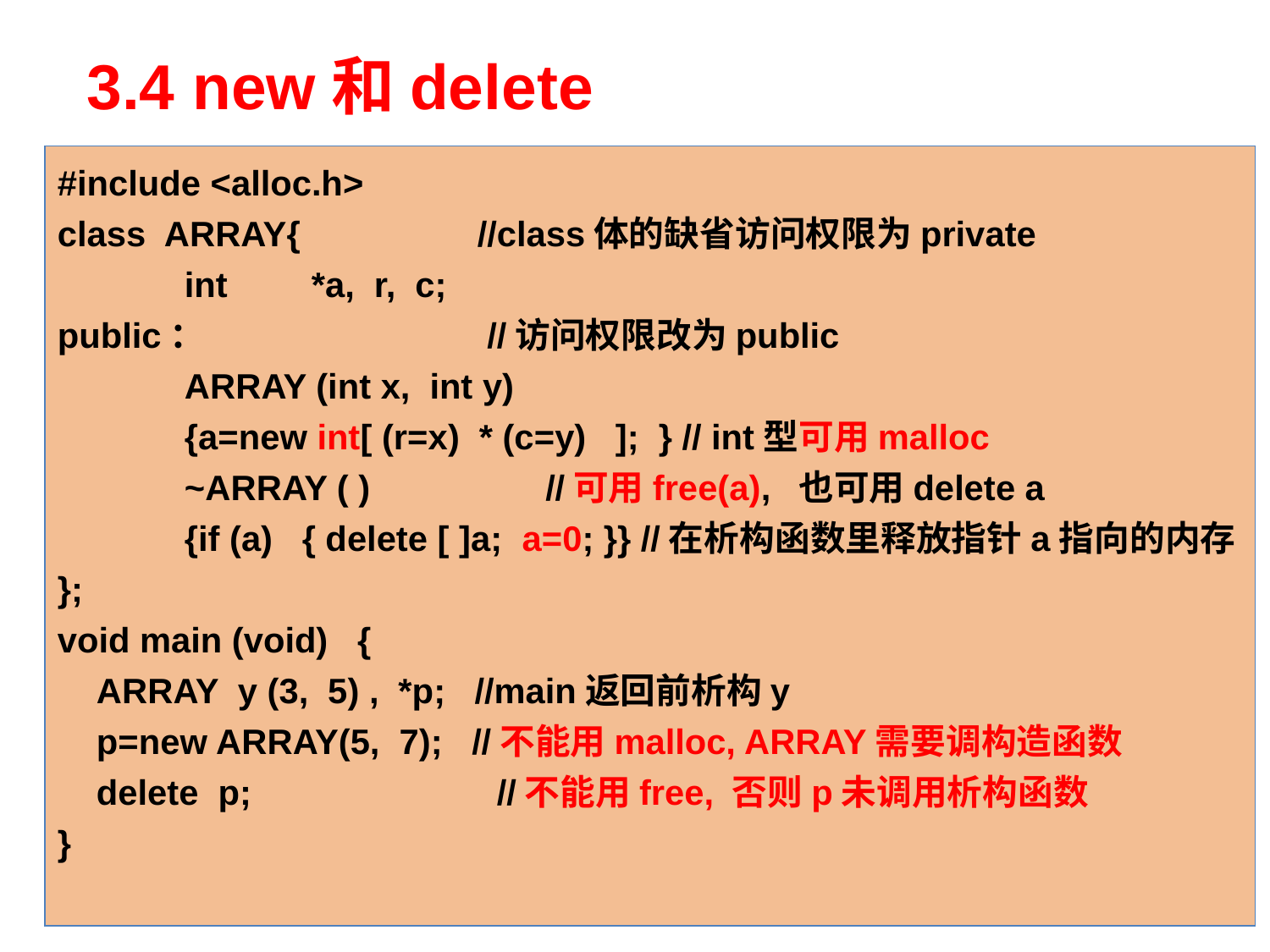

# 3.4 new和delete
#include <alloc.h>
class  ARRAY{		    //class体的缺省访问权限为private
	int	*a,  r,  c;
public：     		     //访问权限改为public
	ARRAY (int x,  int y)
	{a=new int[ (r=x)  * (c=y)   ];  } // int型可用malloc
	~ARRAY ( )                  //可用free(a),  也可用delete a
    	{if (a)   { delete [ ]a;  a=0; }} //在析构函数里释放指针a指向的内存
};
void main (void)   {
    ARRAY  y (3,  5) ,  *p;   //main返回前析构y
    p=new ARRAY(5,  7);   //不能用malloc, ARRAY需要调构造函数
    delete  p; 	       	      //不能用free, 否则p未调用析构函数
}